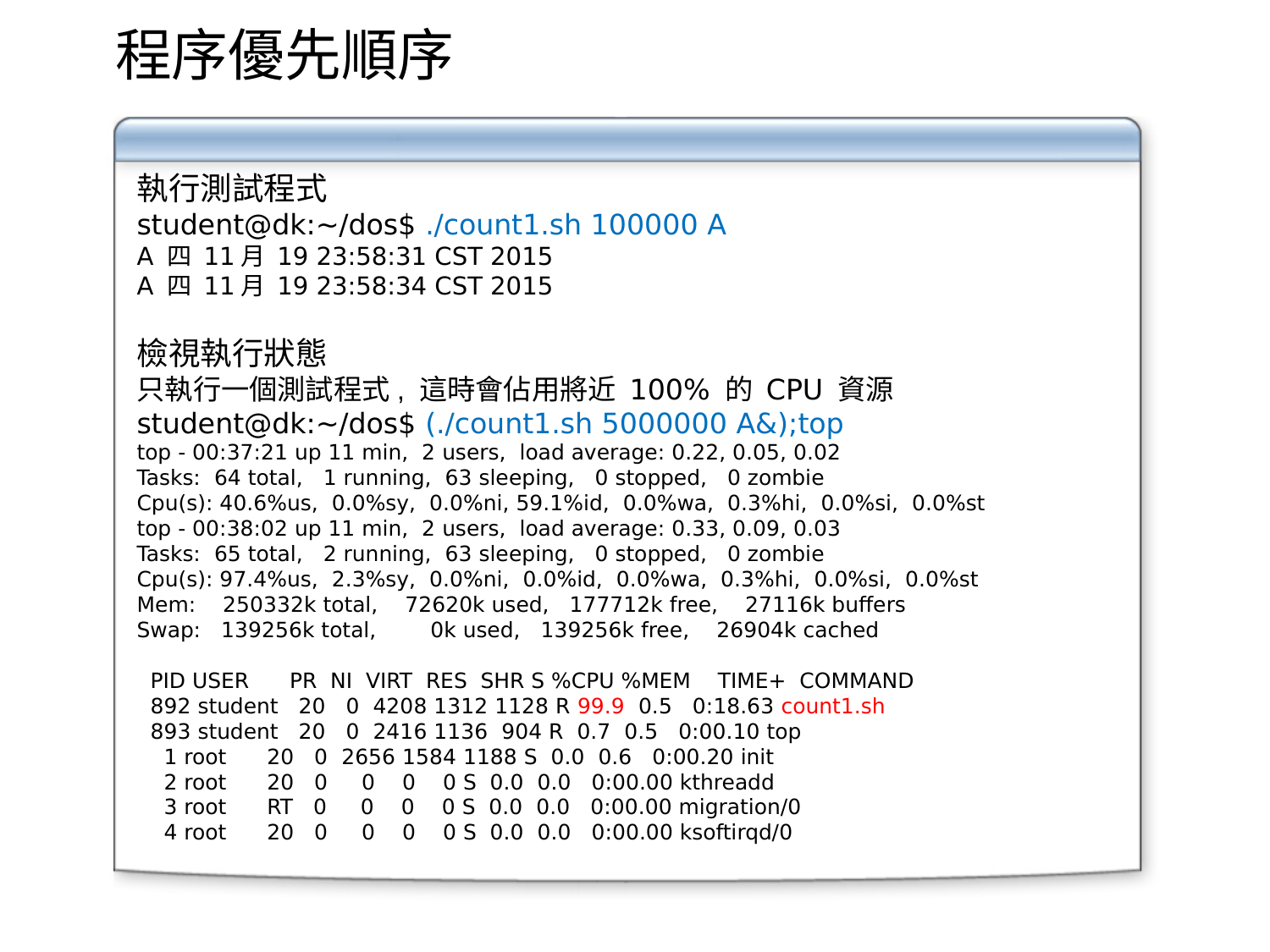

程序優先順序
執行測試程式
student@dk:~/dos$ ./count1.sh 100000 A
A 四 11月 19 23:58:31 CST 2015
A 四 11月 19 23:58:34 CST 2015

檢視執行狀態
只執行一個測試程式, 這時會佔用將近 100% 的 CPU 資源
student@dk:~/dos$ (./count1.sh 5000000 A&);top
top - 00:37:21 up 11 min,  2 users,  load average: 0.22, 0.05, 0.02
Tasks:  64 total,   1 running,  63 sleeping,   0 stopped,   0 zombie
Cpu(s): 40.6%us,  0.0%sy,  0.0%ni, 59.1%id,  0.0%wa,  0.3%hi,  0.0%si,  0.0%st
top - 00:38:02 up 11 min,  2 users,  load average: 0.33, 0.09, 0.03
Tasks:  65 total,   2 running,  63 sleeping,   0 stopped,   0 zombie
Cpu(s): 97.4%us,  2.3%sy,  0.0%ni,  0.0%id,  0.0%wa,  0.3%hi,  0.0%si,  0.0%st
Mem:    250332k total,    72620k used,   177712k free,    27116k buffers
Swap:   139256k total,        0k used,   139256k free,    26904k cached

  PID USER      PR  NI  VIRT  RES  SHR S %CPU %MEM    TIME+  COMMAND
  892 student   20   0  4208 1312 1128 R 99.9  0.5   0:18.63 count1.sh
  893 student   20   0  2416 1136  904 R  0.7  0.5   0:00.10 top
    1 root      20   0  2656 1584 1188 S  0.0  0.6   0:00.20 init
    2 root      20   0     0    0    0 S  0.0  0.0   0:00.00 kthreadd
    3 root      RT   0     0    0    0 S  0.0  0.0   0:00.00 migration/0
    4 root      20   0     0    0    0 S  0.0  0.0   0:00.00 ksoftirqd/0